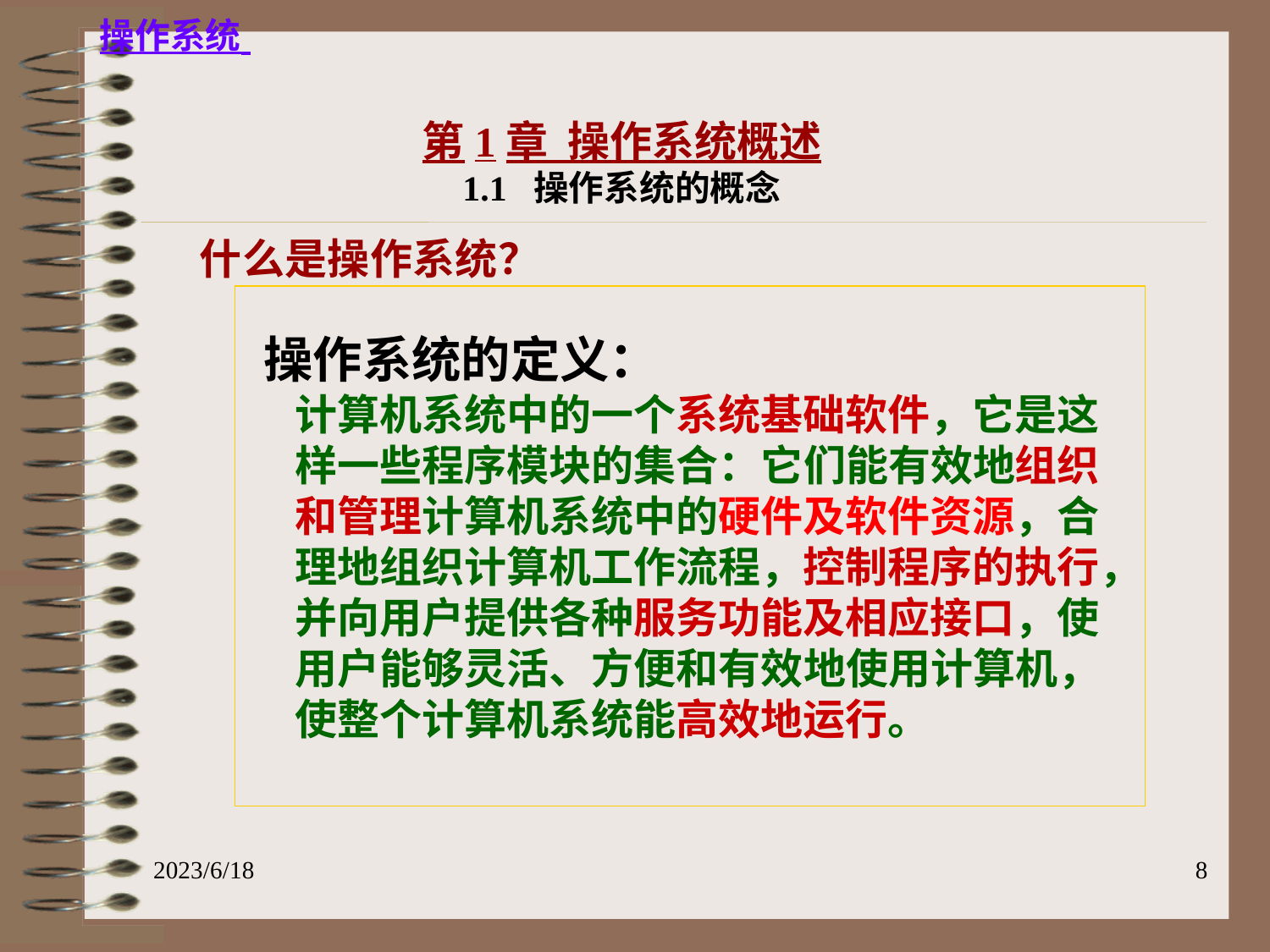

第1章  操作系统概述
1.1  操作系统的概念
     什么是操作系统？
 操作系统的定义：
计算机系统中的一个系统基础软件，它是这样一些程序模块的集合：它们能有效地组织和管理计算机系统中的硬件及软件资源，合理地组织计算机工作流程，控制程序的执行，并向用户提供各种服务功能及相应接口，使用户能够灵活、方便和有效地使用计算机，使整个计算机系统能高效地运行。

2023/6/18
8